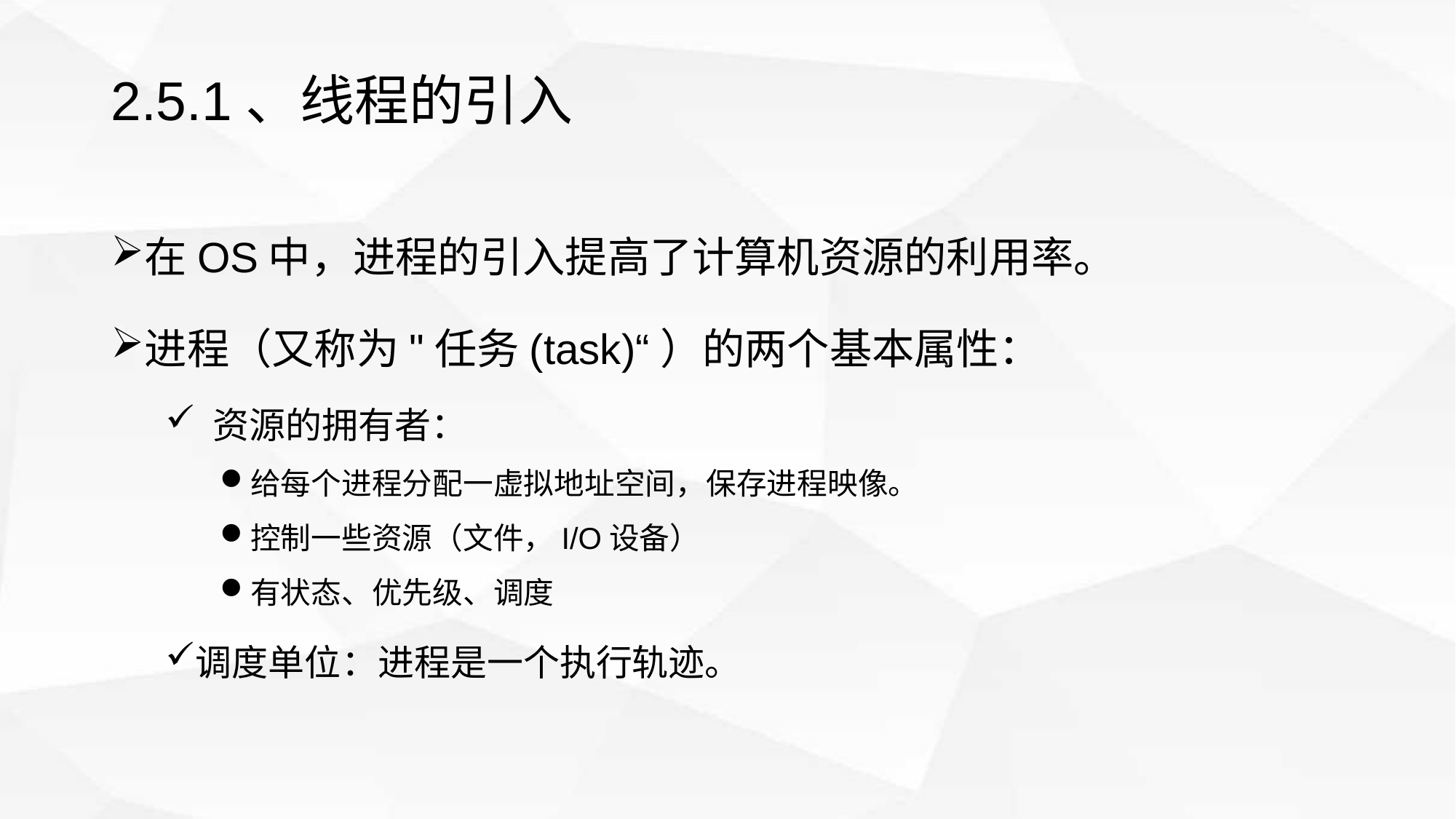

# 2.5.1、线程的引入
在OS中，进程的引入提高了计算机资源的利用率。
进程（又称为"任务(task)“）的两个基本属性：
 资源的拥有者：
给每个进程分配一虚拟地址空间，保存进程映像。
控制一些资源（文件，I/O设备）
有状态、优先级、调度
调度单位：进程是一个执行轨迹。